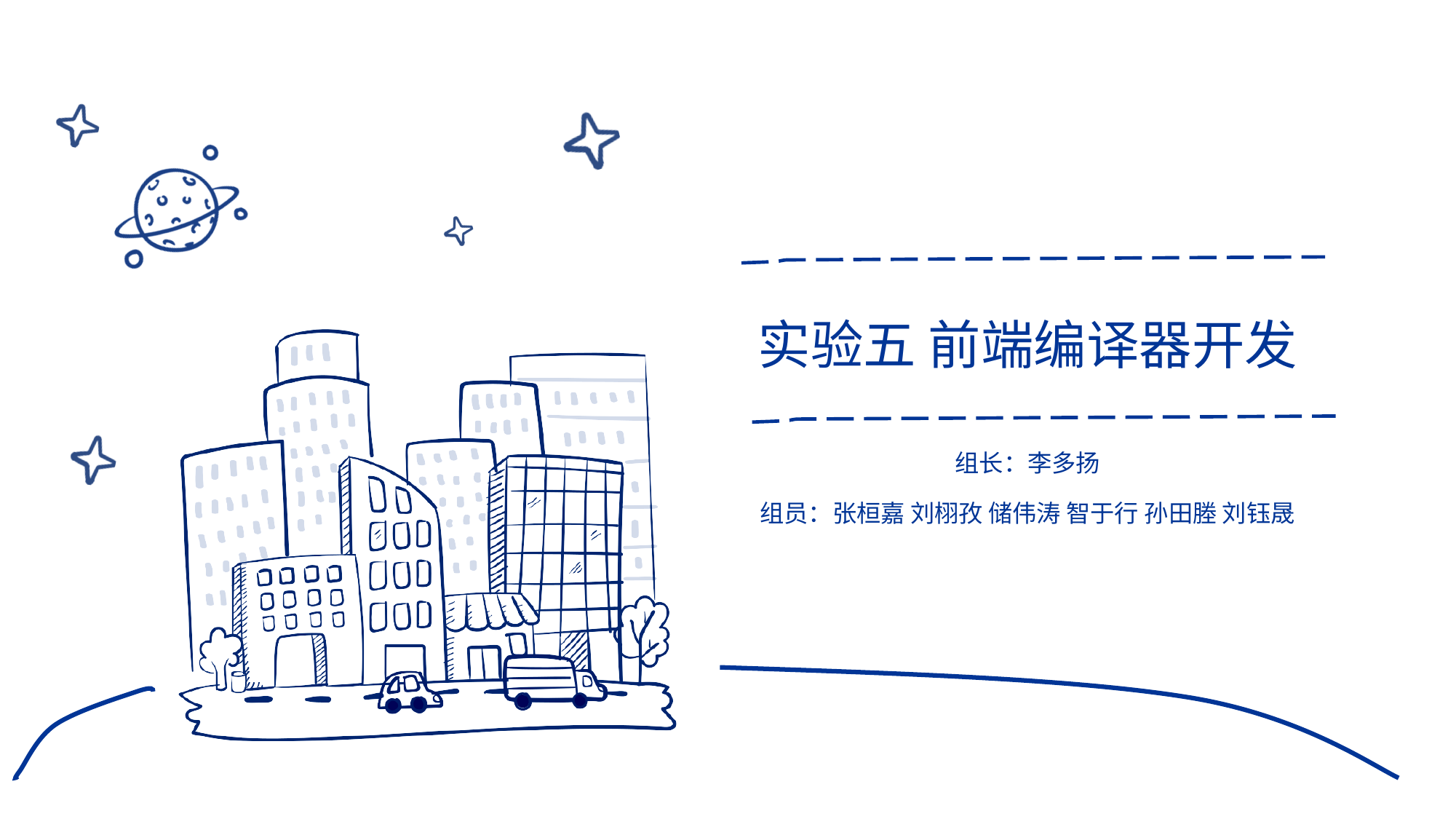

# 实验五 前端编译器开发
组长：李多扬
组员：张桓嘉 刘栩孜 储伟涛 智于行 孙田塍 刘钰晟